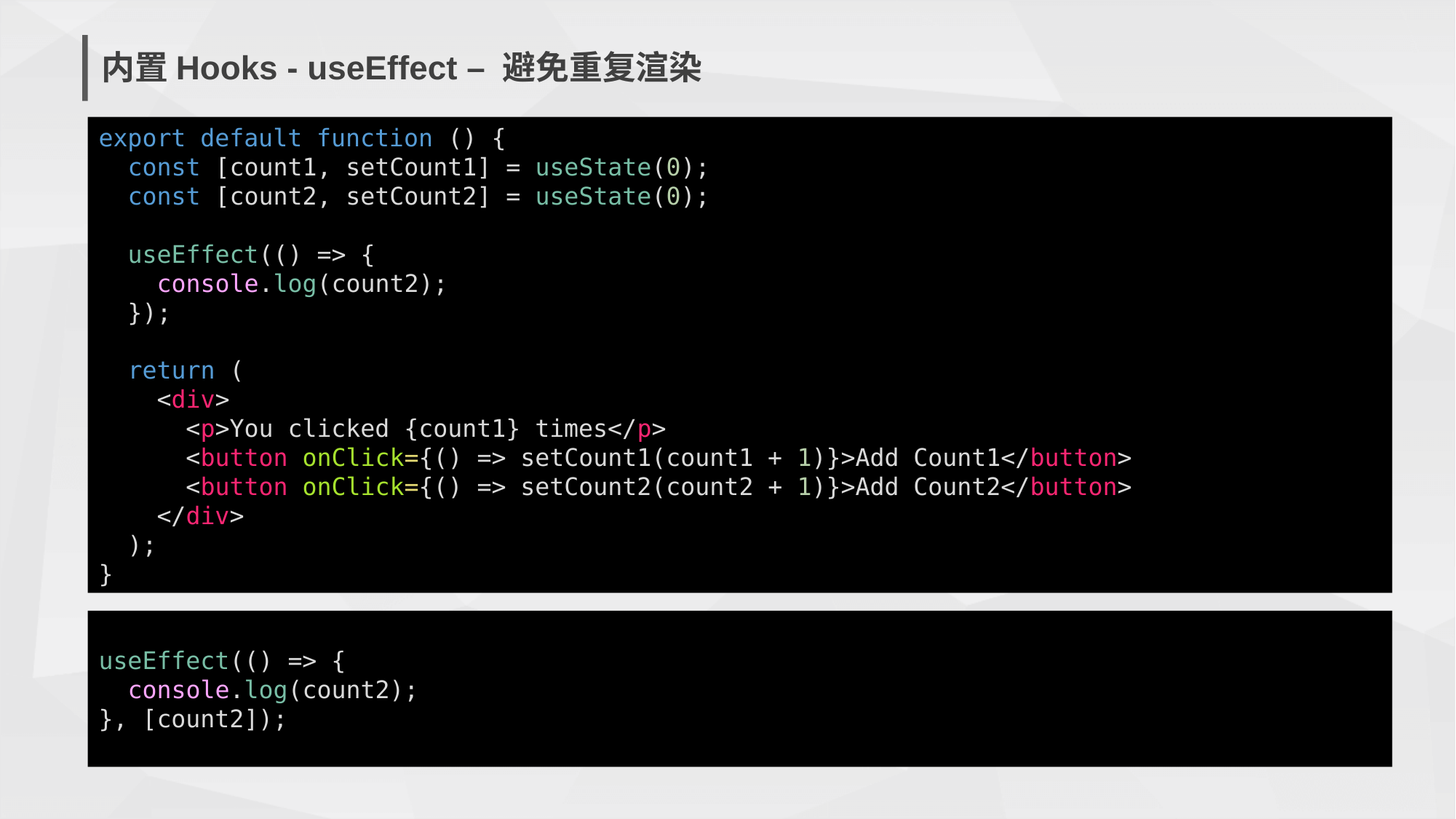

内置Hooks - useEffect – 避免重复渲染
export default function () {
  const [count1, setCount1] = useState(0);
  const [count2, setCount2] = useState(0);
  useEffect(() => {
    console.log(count2);
  });
  return (
    <div>
      <p>You clicked {count1} times</p>
      <button onClick={() => setCount1(count1 + 1)}>Add Count1</button>
      <button onClick={() => setCount2(count2 + 1)}>Add Count2</button>
    </div>
  );
}

useEffect(() => {
  console.log(count2);
}, [count2]);